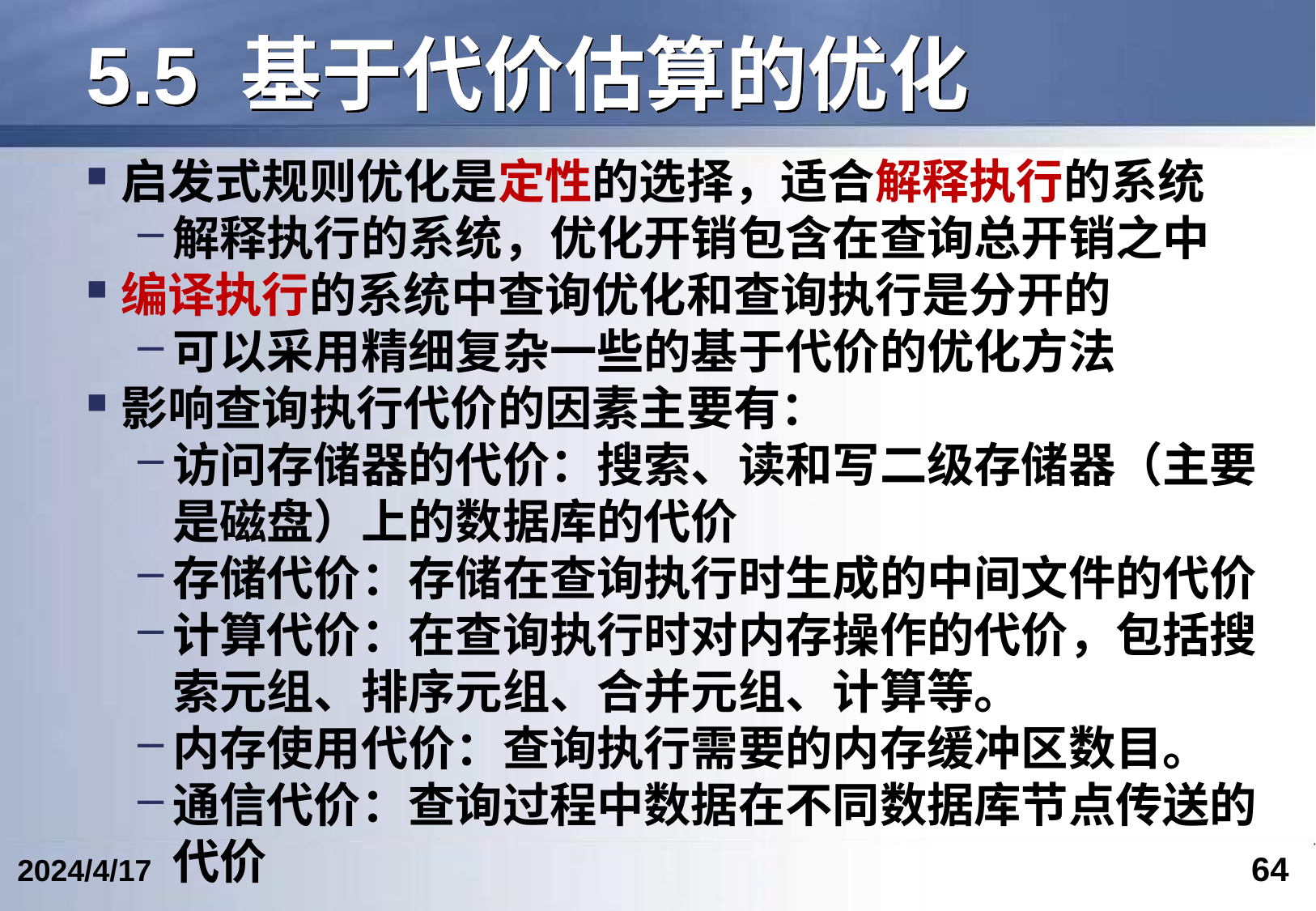

# 5.5 基于代价估算的优化
启发式规则优化是定性的选择，适合解释执行的系统
解释执行的系统，优化开销包含在查询总开销之中
编译执行的系统中查询优化和查询执行是分开的
可以采用精细复杂一些的基于代价的优化方法
影响查询执行代价的因素主要有：
访问存储器的代价：搜索、读和写二级存储器（主要是磁盘）上的数据库的代价
存储代价：存储在查询执行时生成的中间文件的代价
计算代价：在查询执行时对内存操作的代价，包括搜索元组、排序元组、合并元组、计算等。
内存使用代价：查询执行需要的内存缓冲区数目。
通信代价：查询过程中数据在不同数据库节点传送的代价
64
2024/4/17